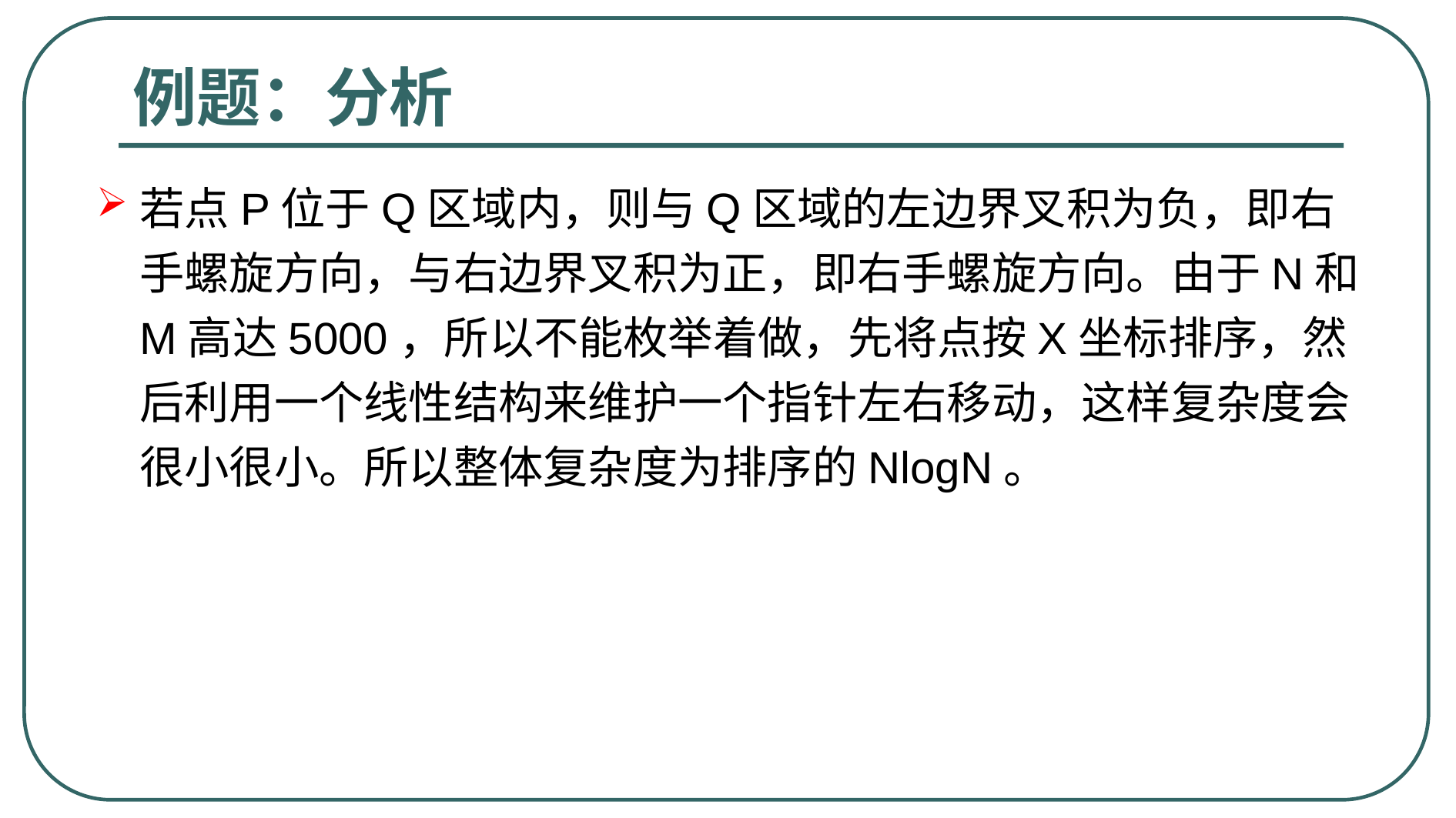

# 例题：分析
若点P位于Q区域内，则与Q区域的左边界叉积为负，即右手螺旋方向，与右边界叉积为正，即右手螺旋方向。由于N和M高达5000，所以不能枚举着做，先将点按X坐标排序，然后利用一个线性结构来维护一个指针左右移动，这样复杂度会很小很小。所以整体复杂度为排序的NlogN。